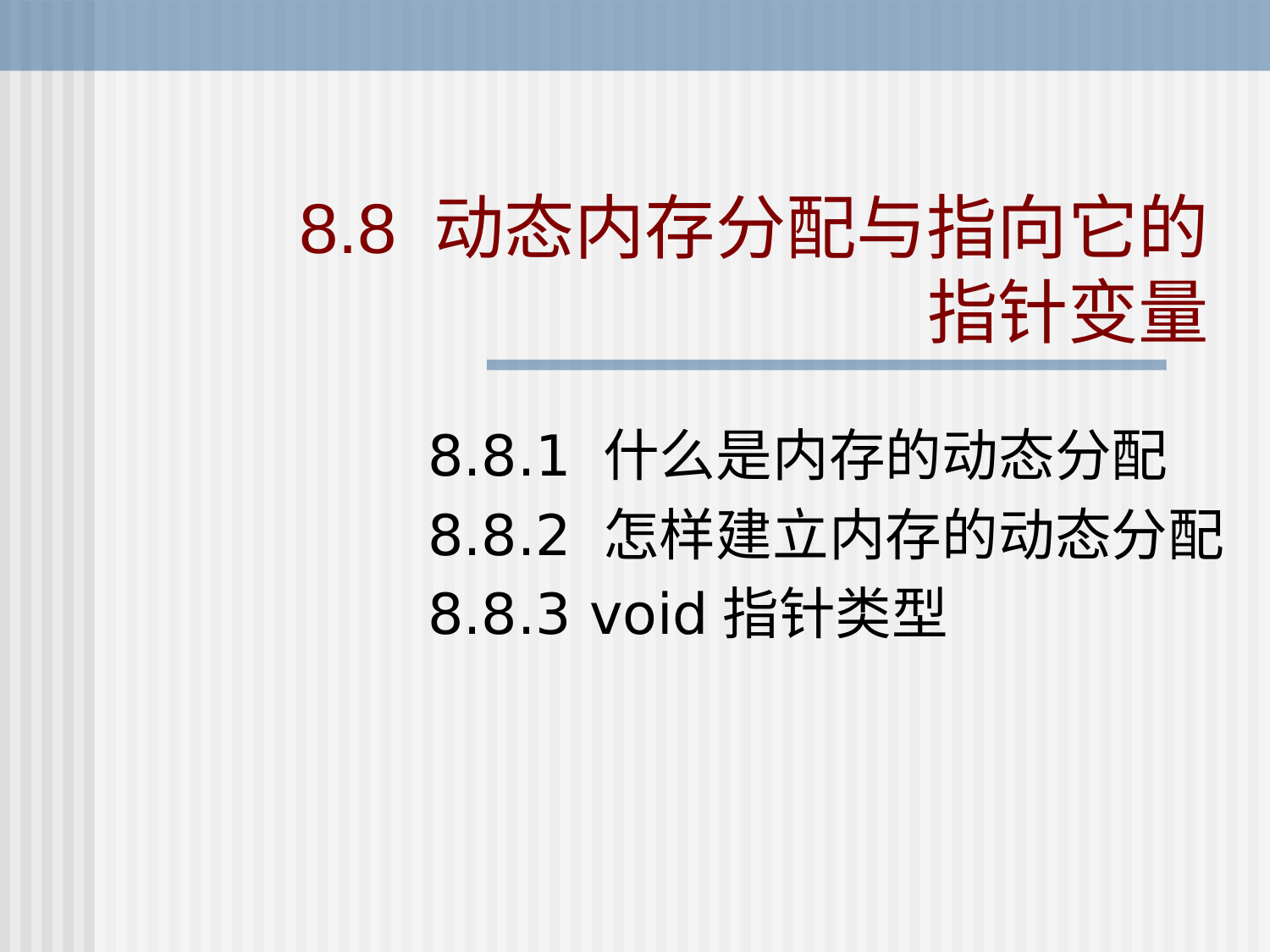

# 8.8 动态内存分配与指向它的 指针变量
8.8.1 什么是内存的动态分配
8.8.2 怎样建立内存的动态分配
8.8.3 void指针类型